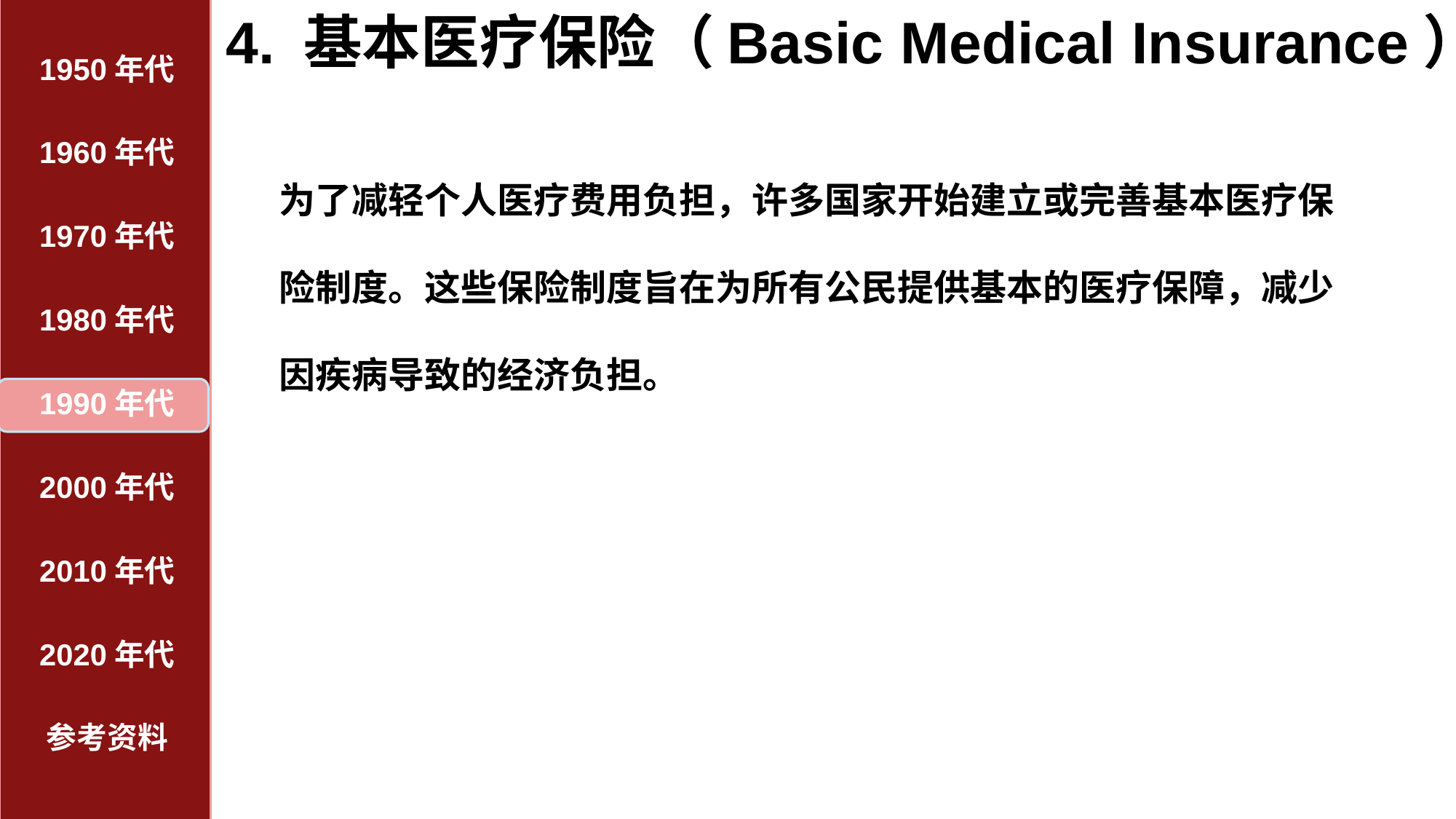

# 4. 基本医疗保险（Basic Medical Insurance）：

1950年代
1960年代
为了减轻个人医疗费用负担，许多国家开始建立或完善基本医疗保险制度。这些保险制度旨在为所有公民提供基本的医疗保障，减少因疾病导致的经济负担。
1970年代
1980年代

1990年代

2000年代
2010年代
2020年代
参考资料